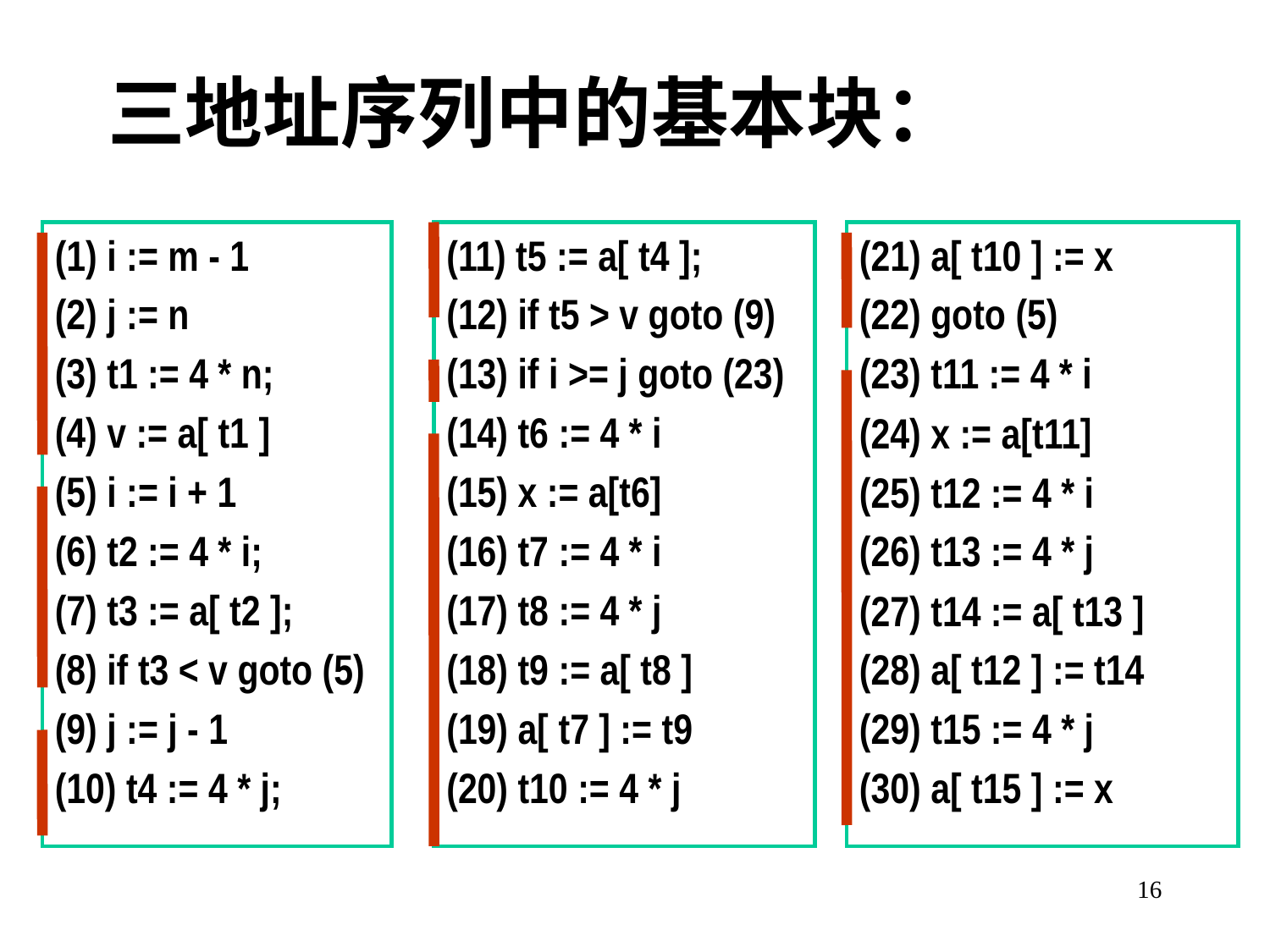

# 三地址序列中的基本块：
(1) i := m - 1
(2) j := n
(3) t1 := 4 * n;
(4) v := a[ t1 ]
(5) i := i + 1
(6) t2 := 4 * i;
(7) t3 := a[ t2 ];
(8) if t3 < v goto (5)
(9) j := j - 1
(10) t4 := 4 * j;
(11) t5 := a[ t4 ];
(12) if t5 > v goto (9)
(13) if i >= j goto (23)
(14) t6 := 4 * i
(15) x := a[t6]
(16) t7 := 4 * i
(17) t8 := 4 * j
(18) t9 := a[ t8 ]
(19) a[ t7 ] := t9
(20) t10 := 4 * j

(21) a[ t10 ] := x
(22) goto (5)
(23) t11 := 4 * i
(24) x := a[t11]
(25) t12 := 4 * i
(26) t13 := 4 * j
(27) t14 := a[ t13 ]
(28) a[ t12 ] := t14
(29) t15 := 4 * j
(30) a[ t15 ] := x

16